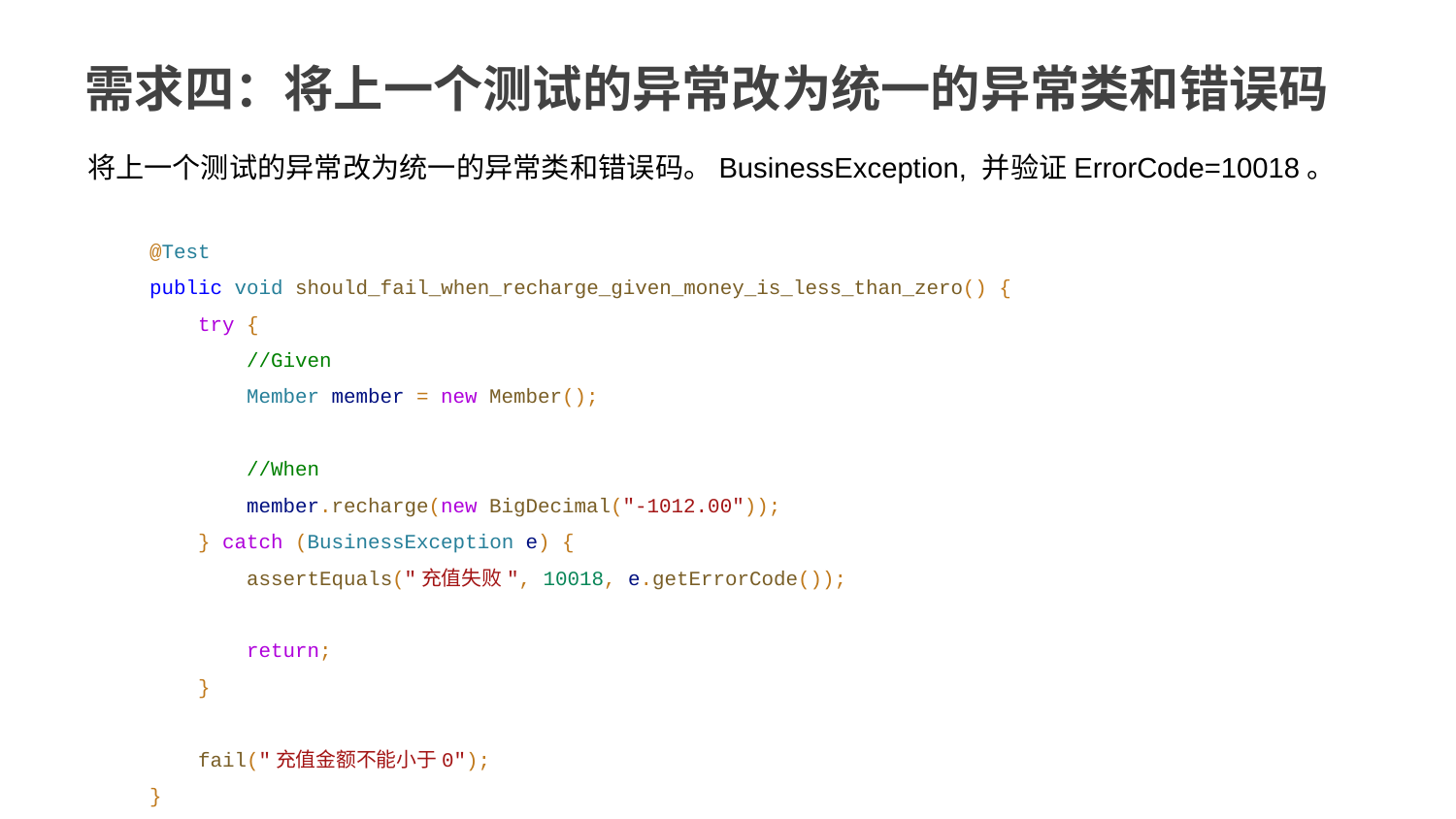

# 需求四：将上⼀个测试的异常改为统⼀的异常类和错误码
将上⼀个测试的异常改为统⼀的异常类和错误码。BusinessException, 并验证ErrorCode=10018。
   @Test
   public void should_fail_when_recharge_given_money_is_less_than_zero() {
       try {
           //Given
           Member member = new Member();

           //When
           member.recharge(new BigDecimal("-1012.00"));
       } catch (BusinessException e) {
           assertEquals("充值失败", 10018, e.getErrorCode());

           return;
       }

       fail("充值⾦额不能⼩于0");
   }